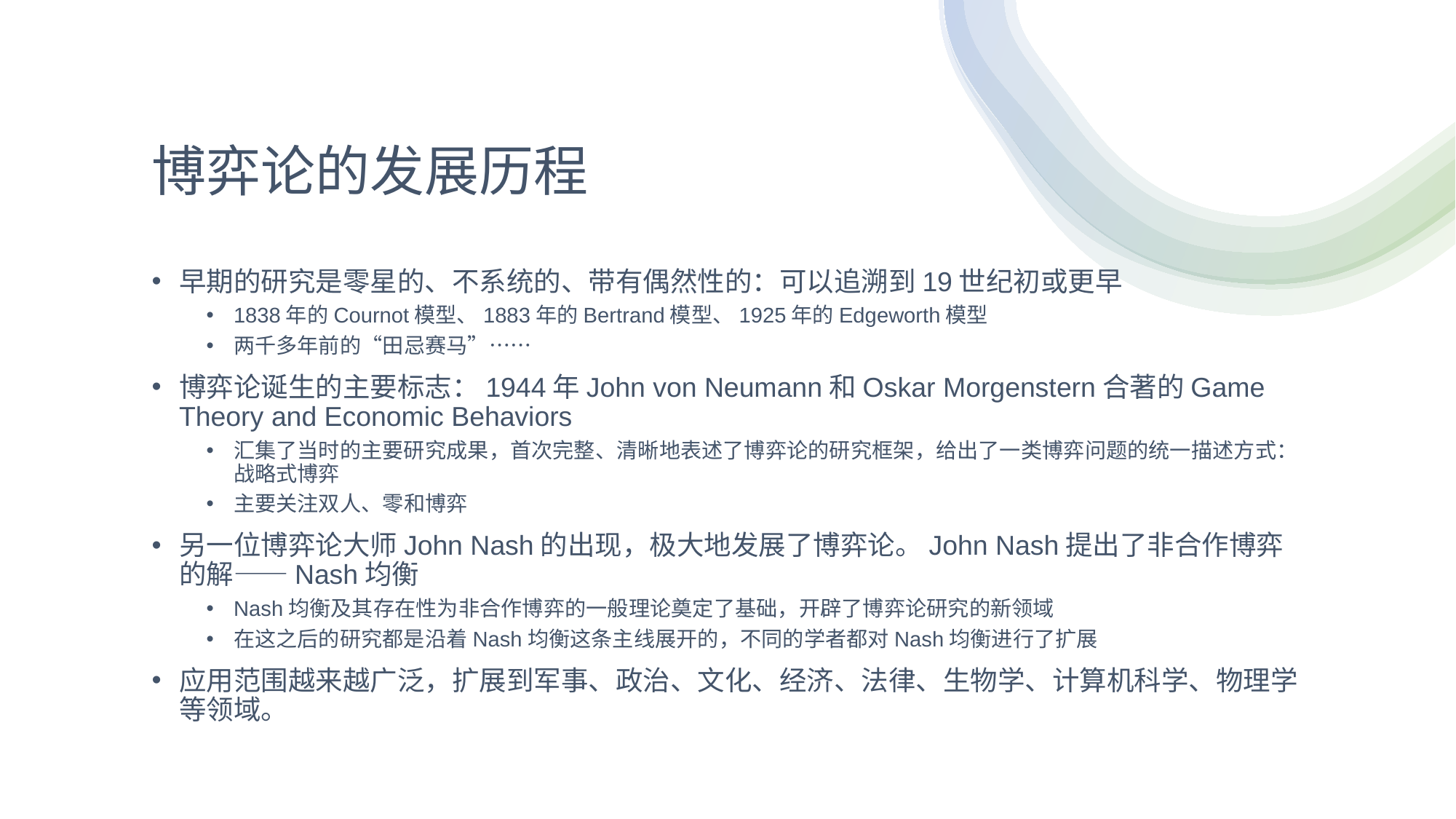

# 博弈论的发展历程
早期的研究是零星的、不系统的、带有偶然性的：可以追溯到19世纪初或更早
1838年的Cournot模型、1883年的Bertrand模型、1925年的Edgeworth模型
两千多年前的“田忌赛马”……
博弈论诞生的主要标志：1944年John von Neumann和Oskar Morgenstern合著的Game Theory and Economic Behaviors
汇集了当时的主要研究成果，首次完整、清晰地表述了博弈论的研究框架，给出了一类博弈问题的统一描述方式：战略式博弈
主要关注双人、零和博弈
另一位博弈论大师John Nash的出现，极大地发展了博弈论。John Nash提出了非合作博弈的解——Nash均衡
Nash均衡及其存在性为非合作博弈的一般理论奠定了基础，开辟了博弈论研究的新领域
在这之后的研究都是沿着Nash均衡这条主线展开的，不同的学者都对Nash均衡进行了扩展
应用范围越来越广泛，扩展到军事、政治、文化、经济、法律、生物学、计算机科学、物理学等领域。